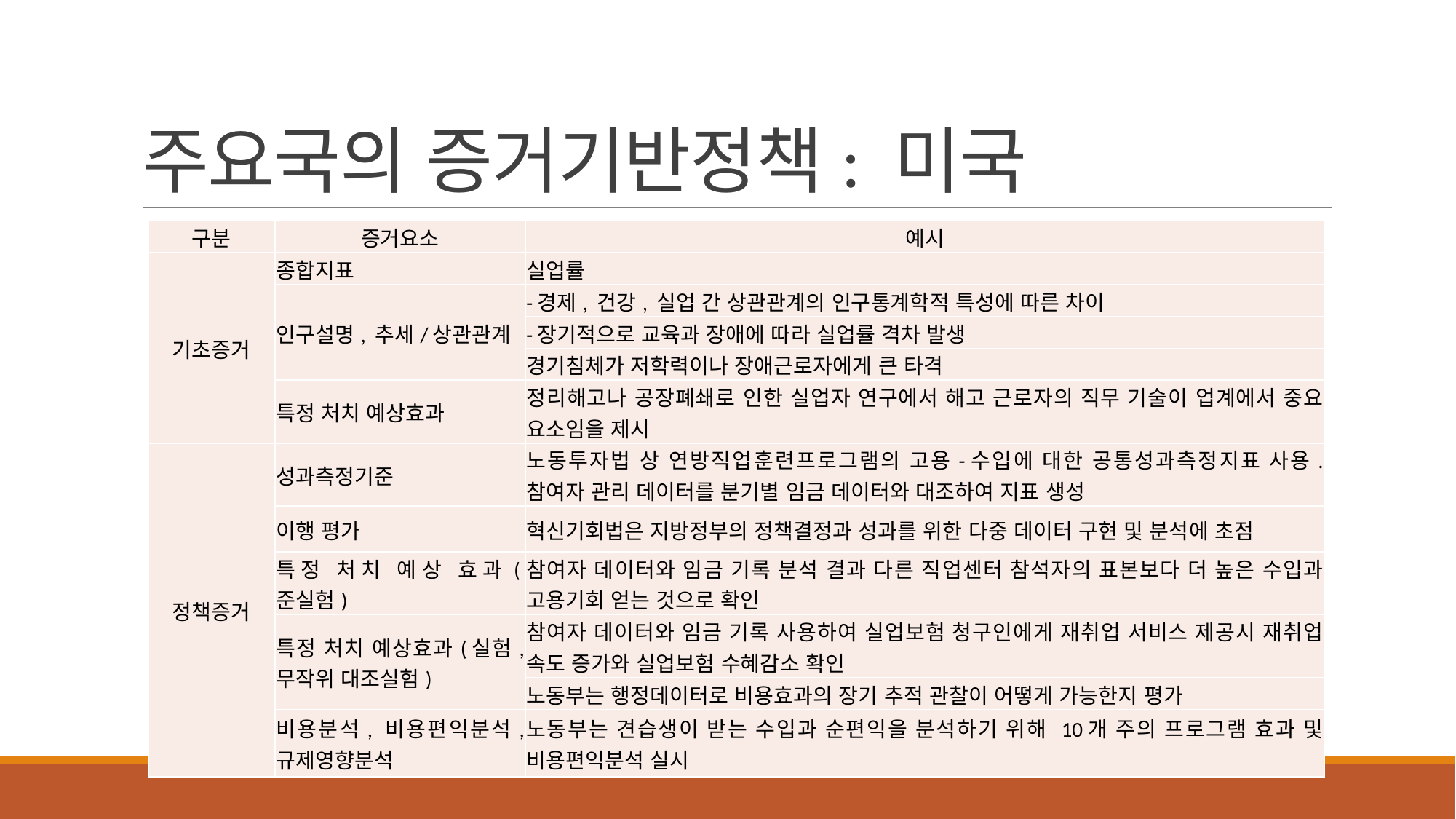

# 주요국의 증거기반정책: 미국
| 구분 | 증거요소 | 예시 |
| --- | --- | --- |
| 기초증거 | 종합지표 | 실업률 |
|  | 인구설명, 추세/상관관계 | -경제, 건강, 실업 간 상관관계의 인구통계학적 특성에 따른 차이 |
|  |  | -장기적으로 교육과 장애에 따라 실업률 격차 발생 |
|  |  | 경기침체가 저학력이나 장애근로자에게 큰 타격 |
|  | 특정 처치 예상효과 | 정리해고나 공장폐쇄로 인한 실업자 연구에서 해고 근로자의 직무 기술이 업계에서 중요 요소임을 제시 |
| 정책증거 | 성과측정기준 | 노동투자법 상 연방직업훈련프로그램의 고용-수입에 대한 공통성과측정지표 사용. 참여자 관리 데이터를 분기별 임금 데이터와 대조하여 지표 생성 |
|  | 이행 평가 | 혁신기회법은 지방정부의 정책결정과 성과를 위한 다중 데이터 구현 및 분석에 초점 |
|  | 특정 처치 예상 효과(준실험) | 참여자 데이터와 임금 기록 분석 결과 다른 직업센터 참석자의 표본보다 더 높은 수입과 고용기회 얻는 것으로 확인 |
|  | 특정 처치 예상효과(실험, 무작위 대조실험) | 참여자 데이터와 임금 기록 사용하여 실업보험 청구인에게 재취업 서비스 제공시 재취업 속도 증가와 실업보험 수혜감소 확인 |
|  |  | 노동부는 행정데이터로 비용효과의 장기 추적 관찰이 어떻게 가능한지 평가 |
|  | 비용분석, 비용편익분석, 규제영향분석 | 노동부는 견습생이 받는 수입과 순편익을 분석하기 위해 10개 주의 프로그램 효과 및 비용편익분석 실시 |